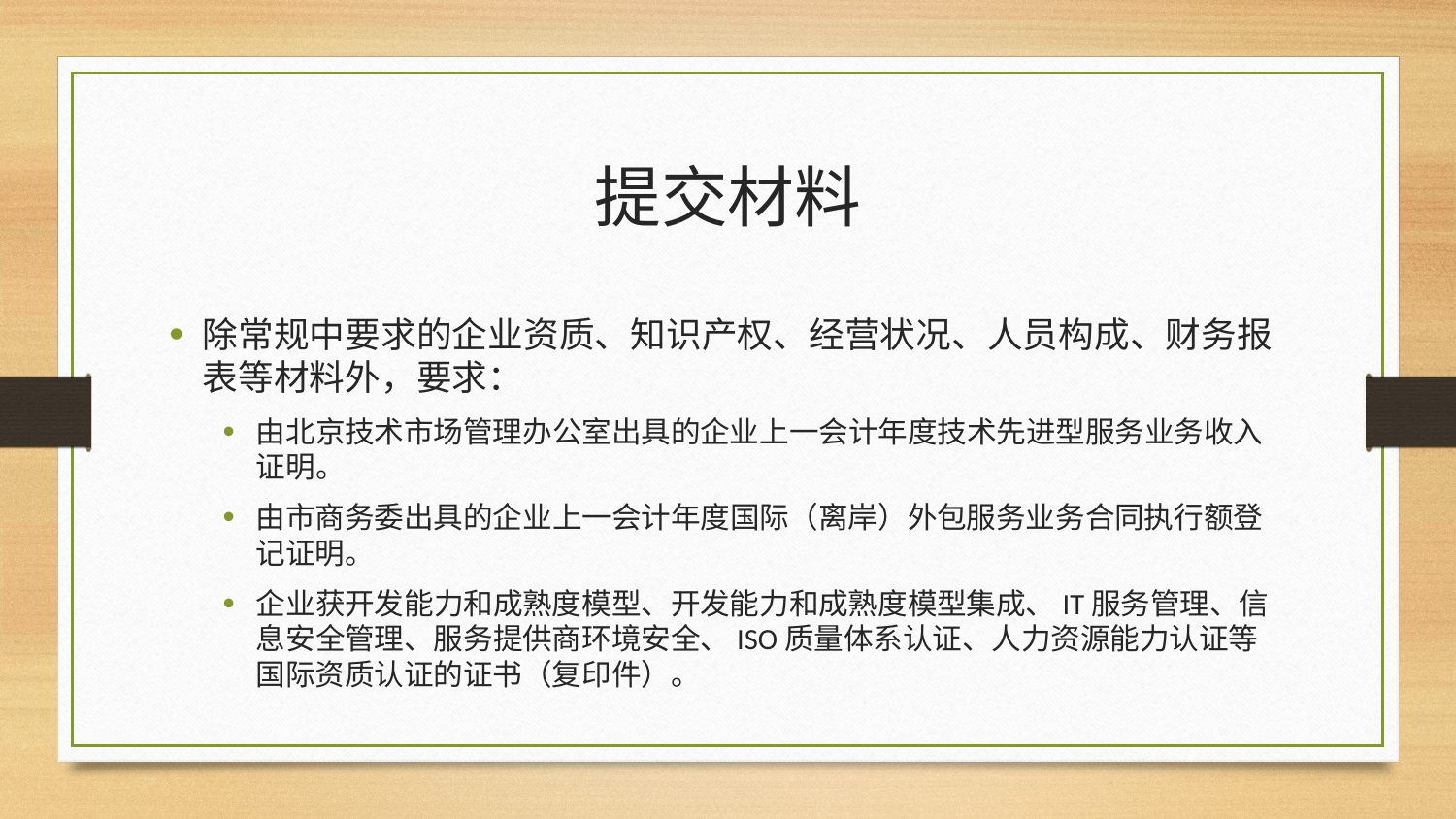

# 提交材料
除常规中要求的企业资质、知识产权、经营状况、人员构成、财务报表等材料外，要求：
由北京技术市场管理办公室出具的企业上一会计年度技术先进型服务业务收入证明。
由市商务委出具的企业上一会计年度国际（离岸）外包服务业务合同执行额登记证明。
企业获开发能力和成熟度模型、开发能力和成熟度模型集成、IT服务管理、信息安全管理、服务提供商环境安全、ISO质量体系认证、人力资源能力认证等国际资质认证的证书（复印件）。